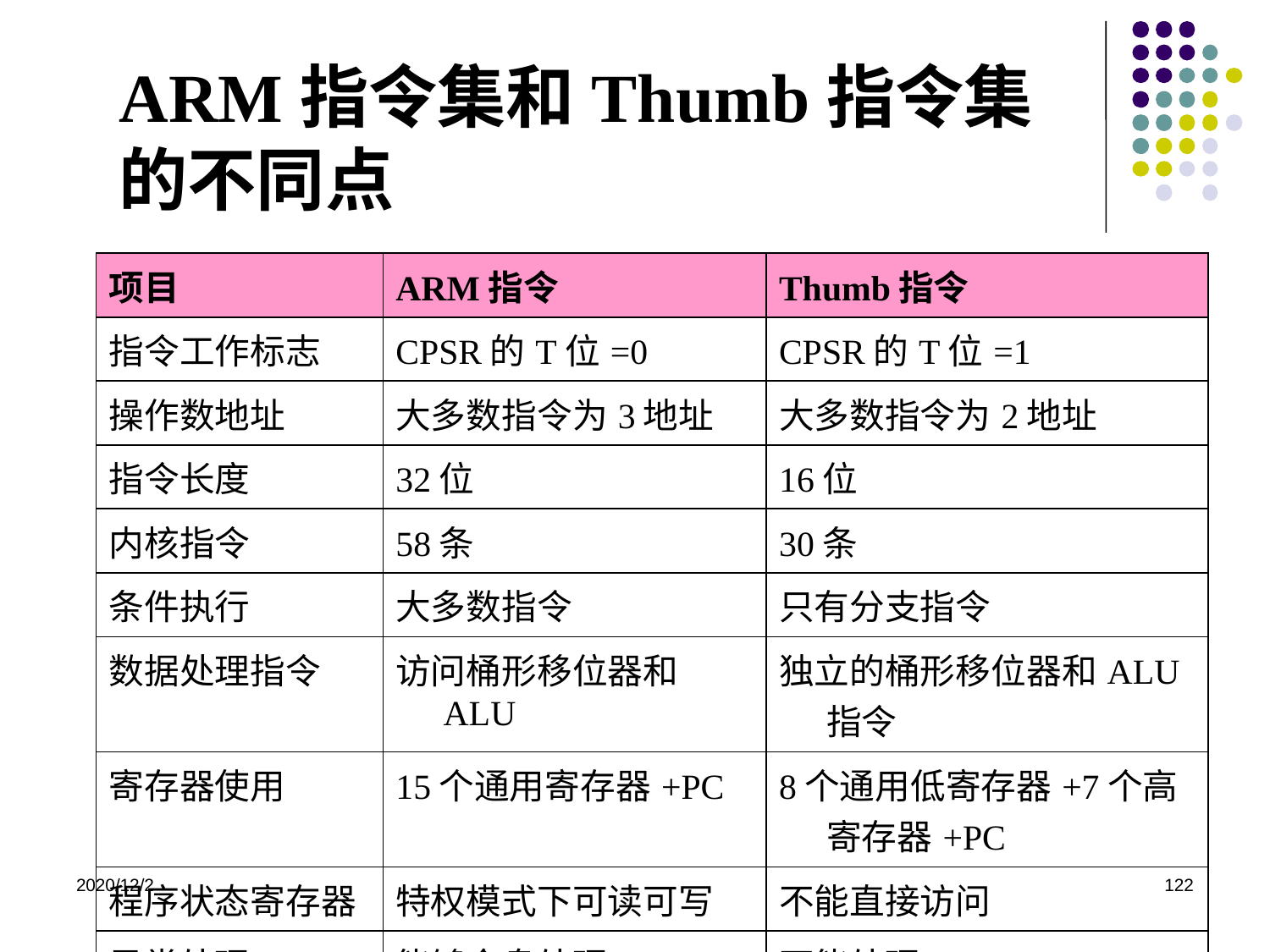

# ARM指令集和Thumb指令集 的不同点
| 项目 | ARM指令 | Thumb指令 |
| --- | --- | --- |
| 指令工作标志 | CPSR的T位=0 | CPSR的T位=1 |
| 操作数地址 | 大多数指令为3地址 | 大多数指令为2地址 |
| 指令长度 | 32位 | 16位 |
| 内核指令 | 58条 | 30条 |
| 条件执行 | 大多数指令 | 只有分支指令 |
| 数据处理指令 | 访问桶形移位器和ALU | 独立的桶形移位器和ALU指令 |
| 寄存器使用 | 15个通用寄存器+PC | 8个通用低寄存器+7个高寄存器+PC |
| 程序状态寄存器 | 特权模式下可读可写 | 不能直接访问 |
| 异常处理 | 能够全盘处理 | 不能处理 |
2020/12/2
122